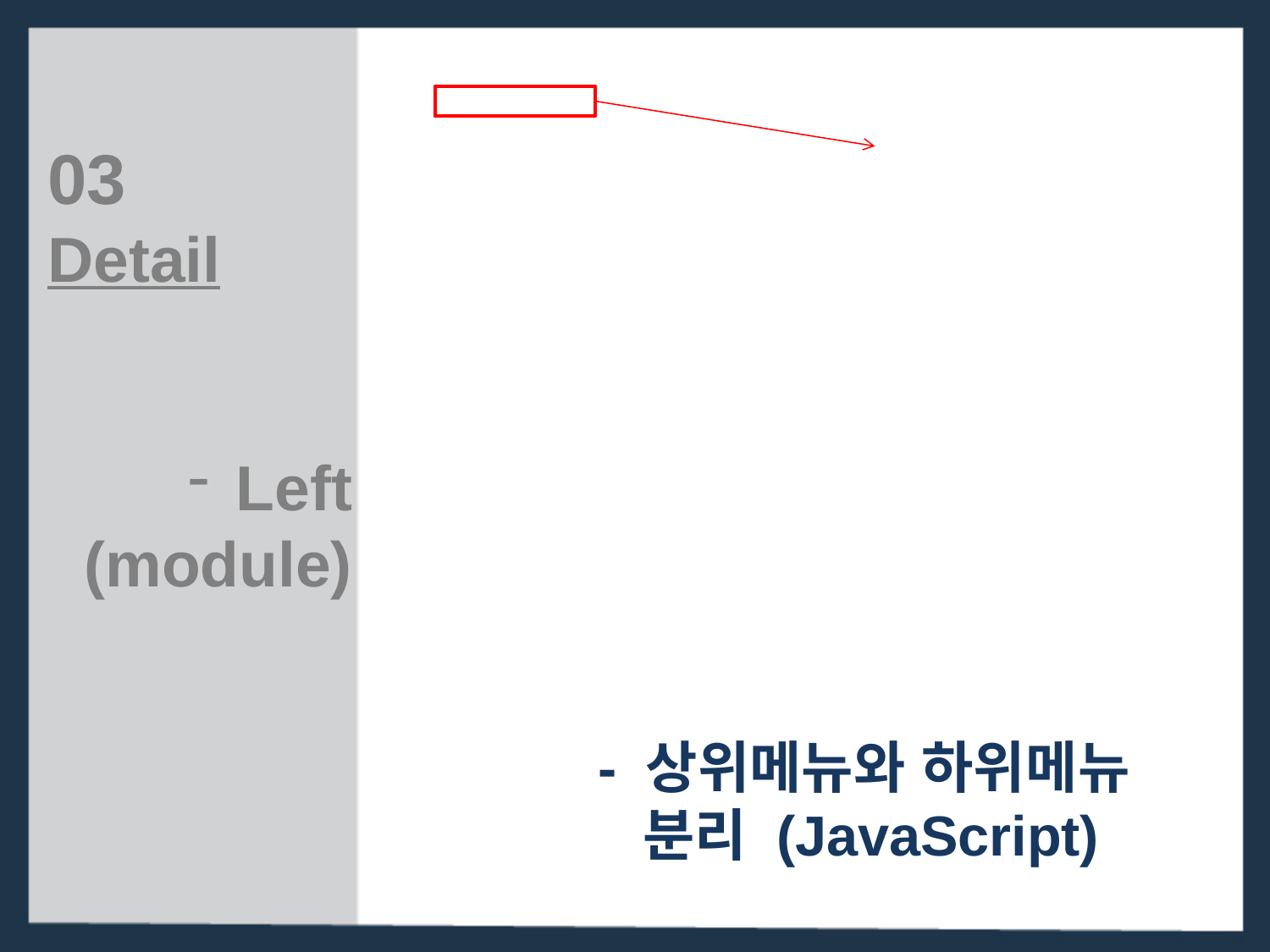

03
Detail

 Left
(module)

- 상위메뉴와 하위메뉴
  분리 (JavaScript)